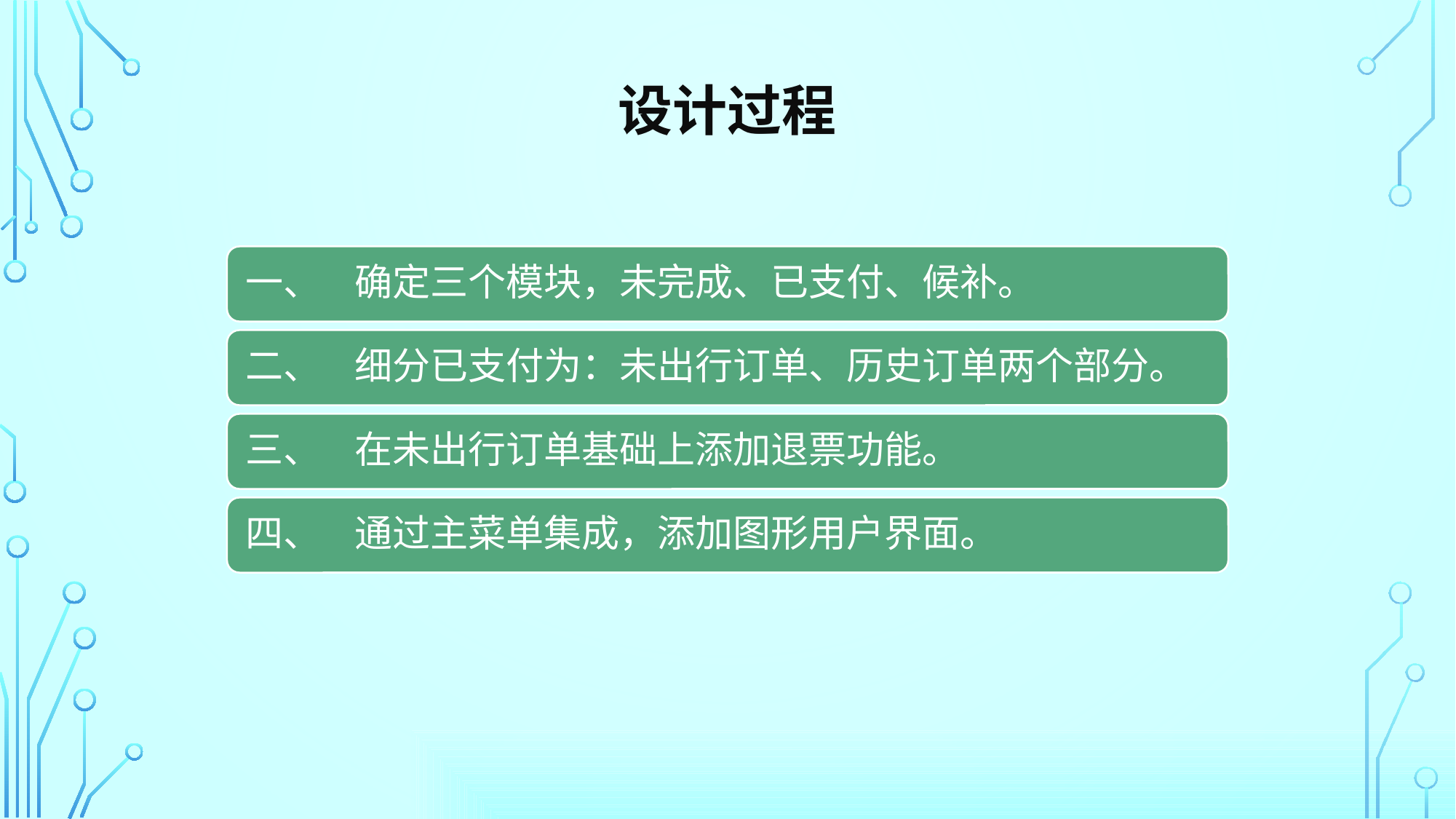

设计过程
一、	确定三个模块，未完成、已支付、候补。
二、	细分已支付为：未出行订单、历史订单两个部分。
三、	在未出行订单基础上添加退票功能。
四、	通过主菜单集成，添加图形用户界面。